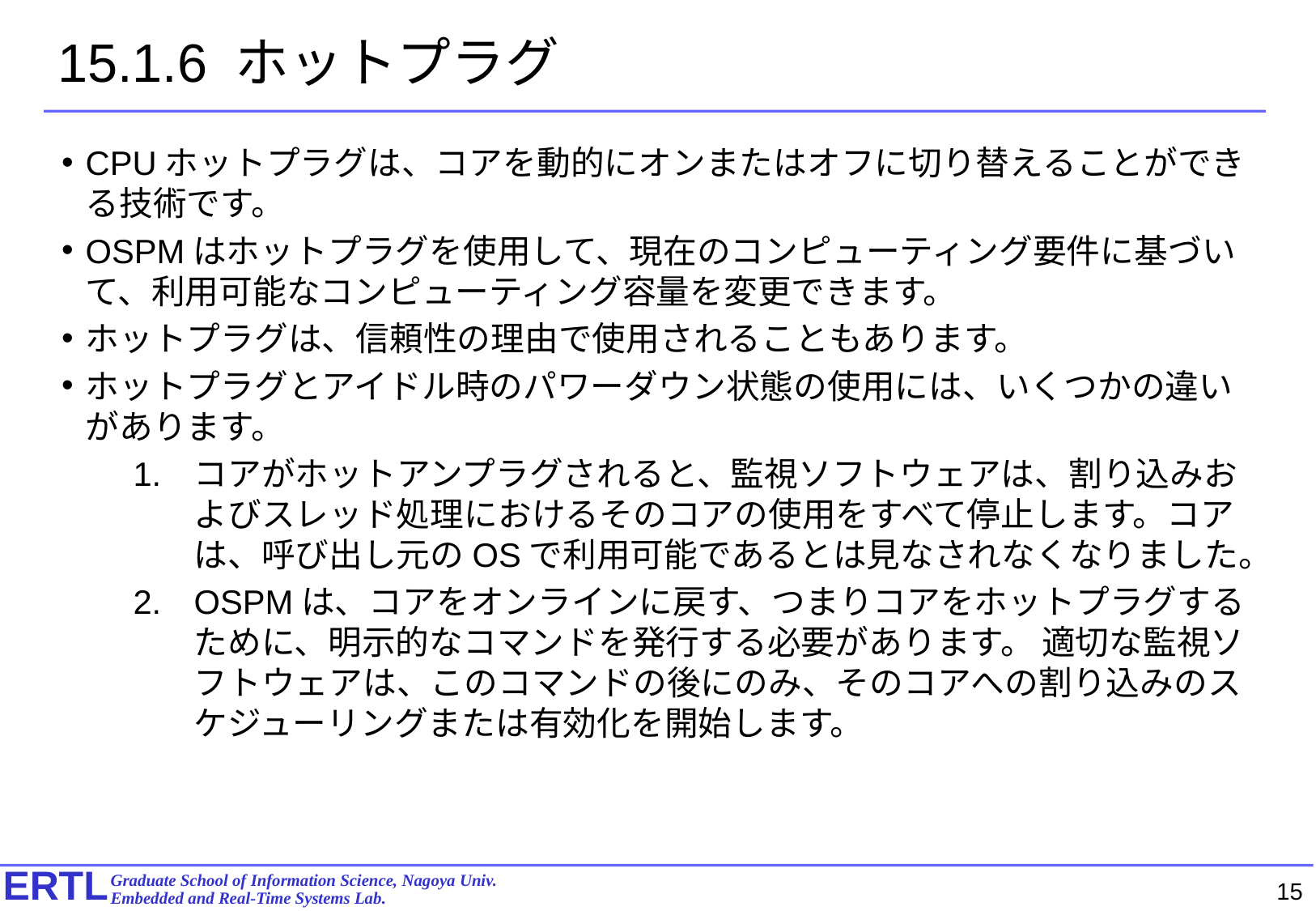

# 15.1.6 ホットプラグ
CPUホットプラグは、コアを動的にオンまたはオフに切り替えることができる技術です。
OSPMはホットプラグを使用して、現在のコンピューティング要件に基づいて、利用可能なコンピューティング容量を変更できます。
ホットプラグは、信頼性の理由で使用されることもあります。
ホットプラグとアイドル時のパワーダウン状態の使用には、いくつかの違いがあります。
コアがホットアンプラグされると、監視ソフトウェアは、割り込みおよびスレッド処理におけるそのコアの使用をすべて停止します。コアは、呼び出し元のOSで利用可能であるとは見なされなくなりました。
OSPMは、コアをオンラインに戻す、つまりコアをホットプラグするために、明示的なコマンドを発行する必要があります。 適切な監視ソフトウェアは、このコマンドの後にのみ、そのコアへの割り込みのスケジューリングまたは有効化を開始します。
15